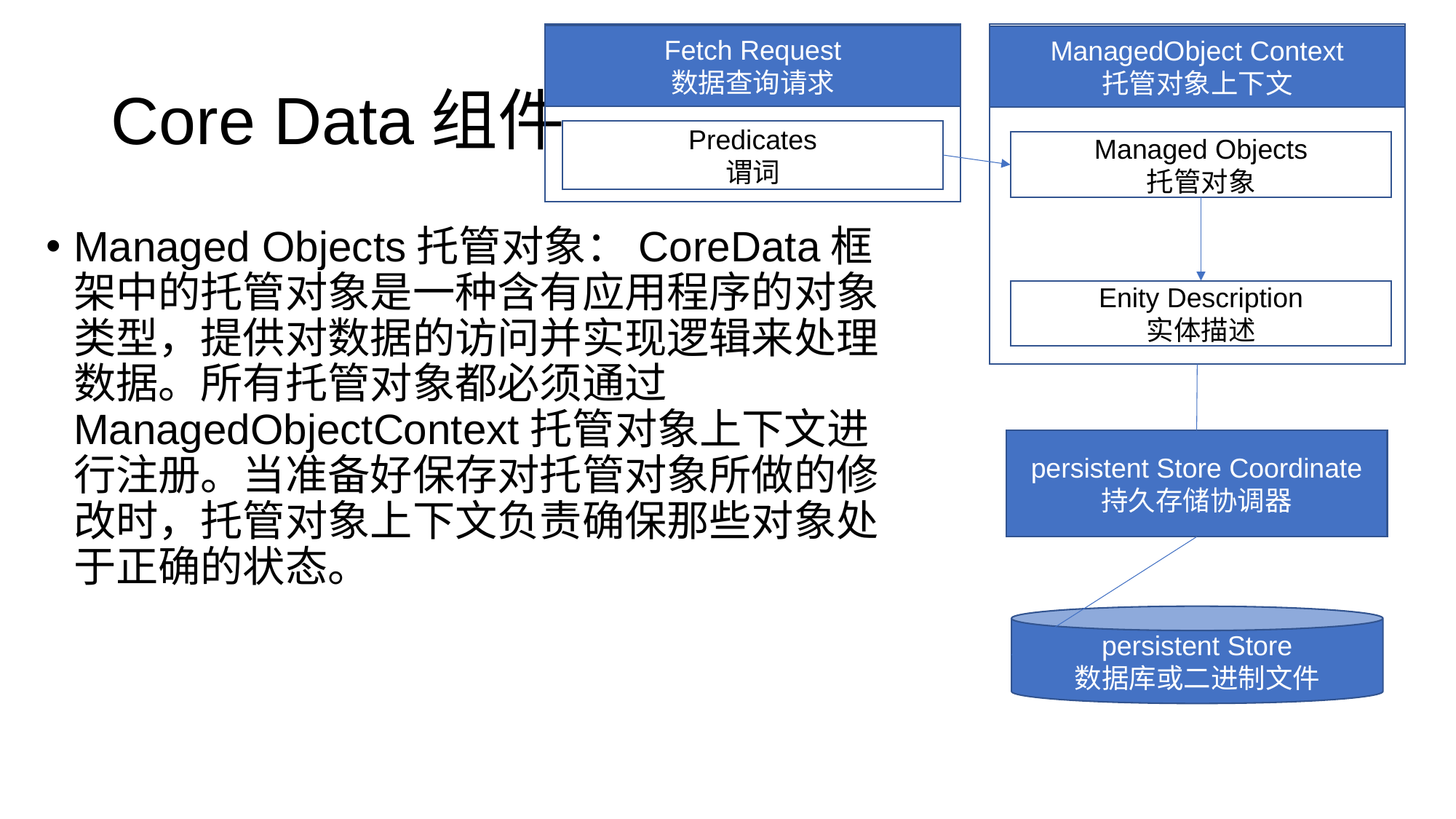

Fetch Request
数据查询请求
Predicates
谓词

ManagedObject Context
托管对象上下文
Managed Objects
托管对象
Enity Description
实体描述
persistent Store Coordinate
持久存储协调器
persistent Store
数据库或二进制文件
# Core Data组件
Managed Objects托管对象：CoreData框架中的托管对象是一种含有应用程序的对象类型，提供对数据的访问并实现逻辑来处理数据。所有托管对象都必须通过ManagedObjectContext托管对象上下文进行注册。当准备好保存对托管对象所做的修改时，托管对象上下文负责确保那些对象处于正确的状态。